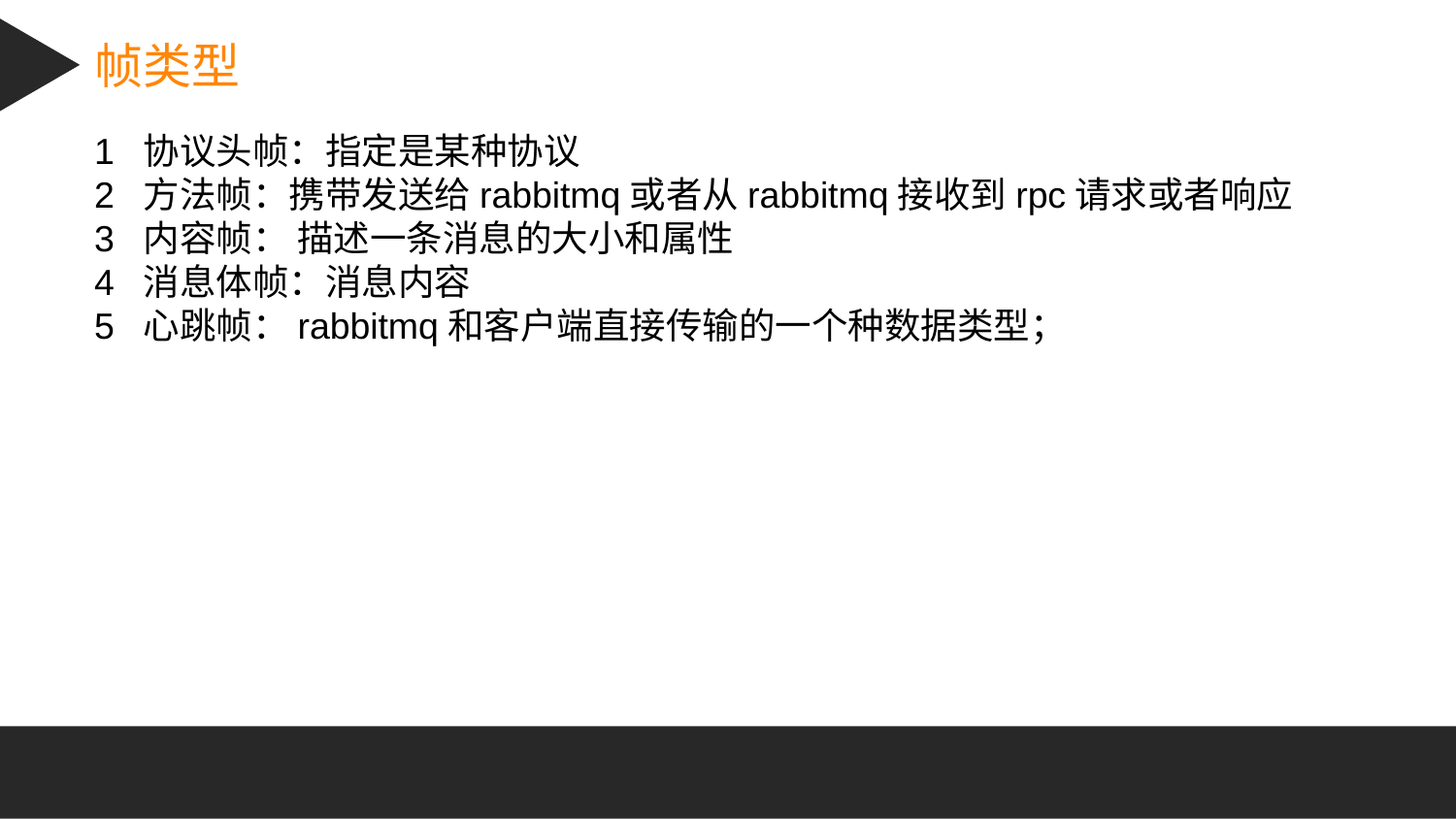

帧类型
1  协议头帧：指定是某种协议
2  方法帧：携带发送给rabbitmq或者从rabbitmq接收到rpc请求或者响应
3  内容帧： 描述一条消息的大小和属性
4  消息体帧：消息内容
5  心跳帧：rabbitmq和客户端直接传输的一个种数据类型；